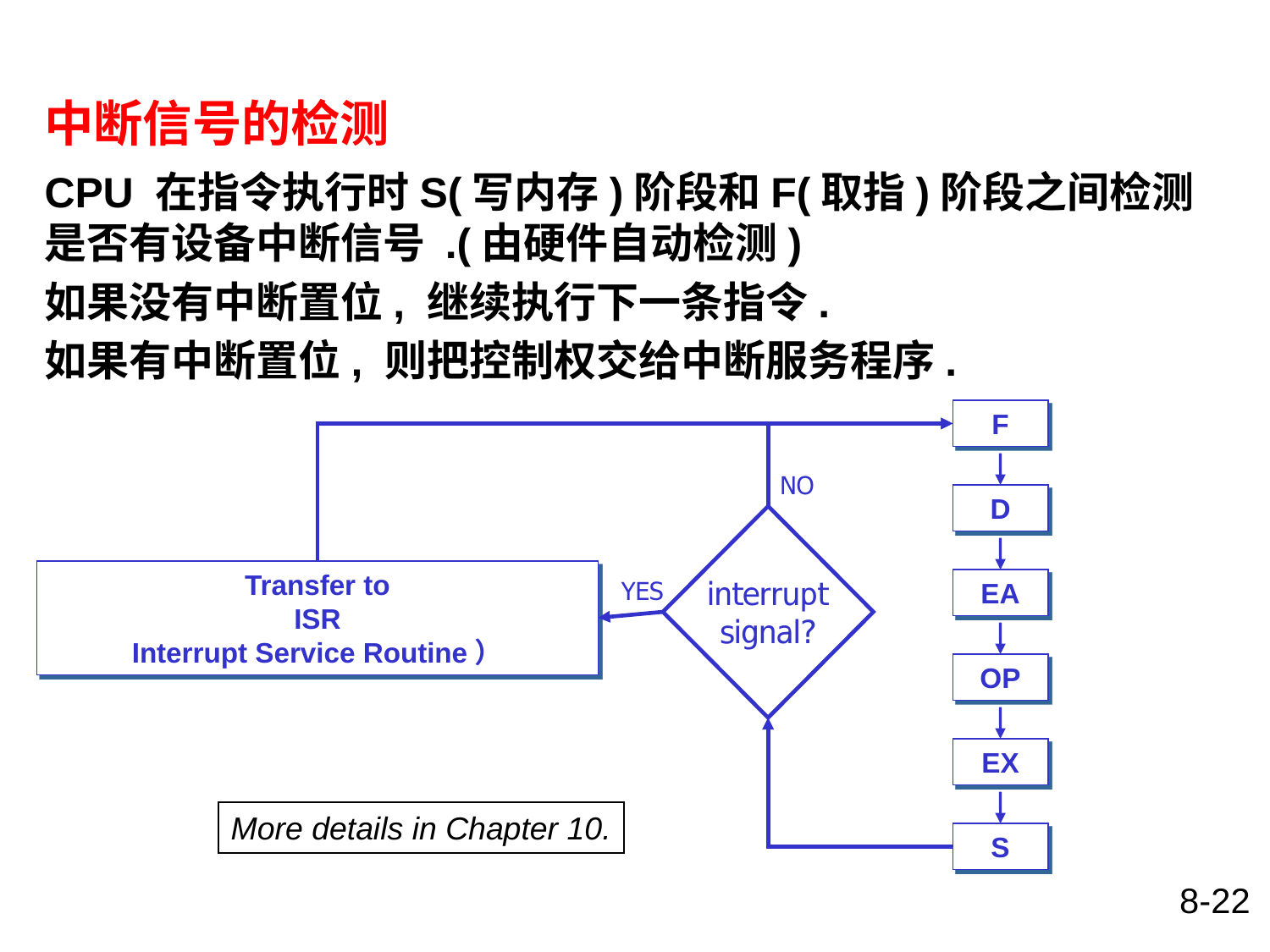

# 中断信号的检测
CPU 在指令执行时S(写内存)阶段和F(取指)阶段之间检测是否有设备中断信号 .(由硬件自动检测)
如果没有中断置位, 继续执行下一条指令.
如果有中断置位, 则把控制权交给中断服务程序.
F

NO
D
interrupt
signal?

Transfer to
ISR
Interrupt Service Routine）
YES
EA

OP

EX

More details in Chapter 10.
S
8-22